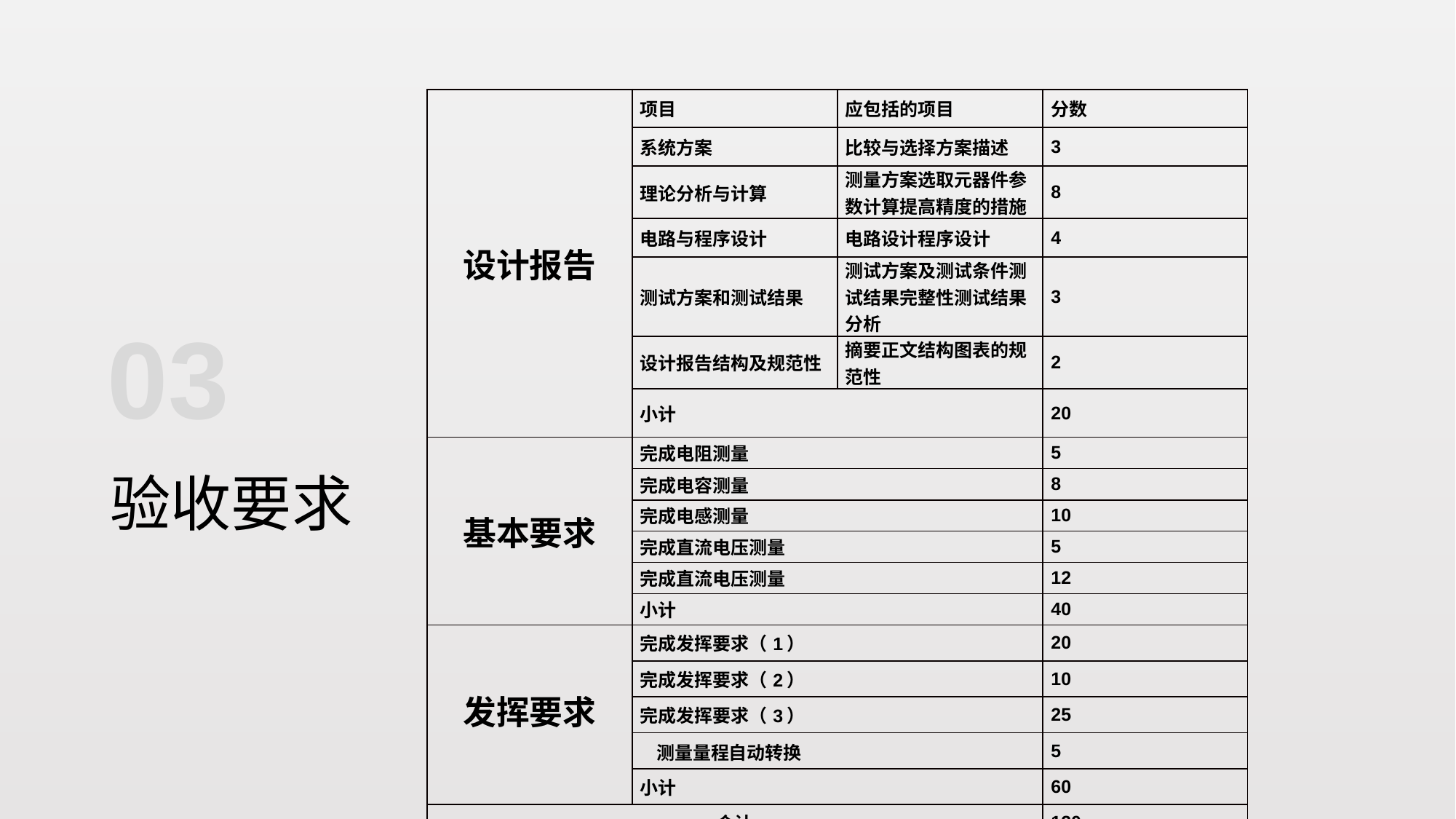

| 设计报告 | 项目 | 应包括的项目 | 分数 |
| --- | --- | --- | --- |
|  | 系统方案 | 比较与选择方案描述 | 3 |
|  | 理论分析与计算 | 测量方案选取元器件参数计算提高精度的措施 | 8 |
|  | 电路与程序设计 | 电路设计程序设计 | 4 |
|  | 测试方案和测试结果 | 测试方案及测试条件测试结果完整性测试结果分析 | 3 |
|  | 设计报告结构及规范性 | 摘要正文结构图表的规范性 | 2 |
|  | 小计 |  | 20 |
| 基本要求 | 完成电阻测量 |  | 5 |
|  | 完成电容测量 |  | 8 |
|  | 完成电感测量 |  | 10 |
|  | 完成直流电压测量 |  | 5 |
|  | 完成直流电压测量 |  | 12 |
|  | 小计 |  | 40 |
| 发挥要求 | 完成发挥要求（1） |  | 20 |
|  | 完成发挥要求（2） |  | 10 |
|  | 完成发挥要求（3） |  | 25 |
|  | 测量量程自动转换 |  | 5 |
|  | 小计 |  | 60 |
| 合计 |  |  | 120 |
03
# 验收要求